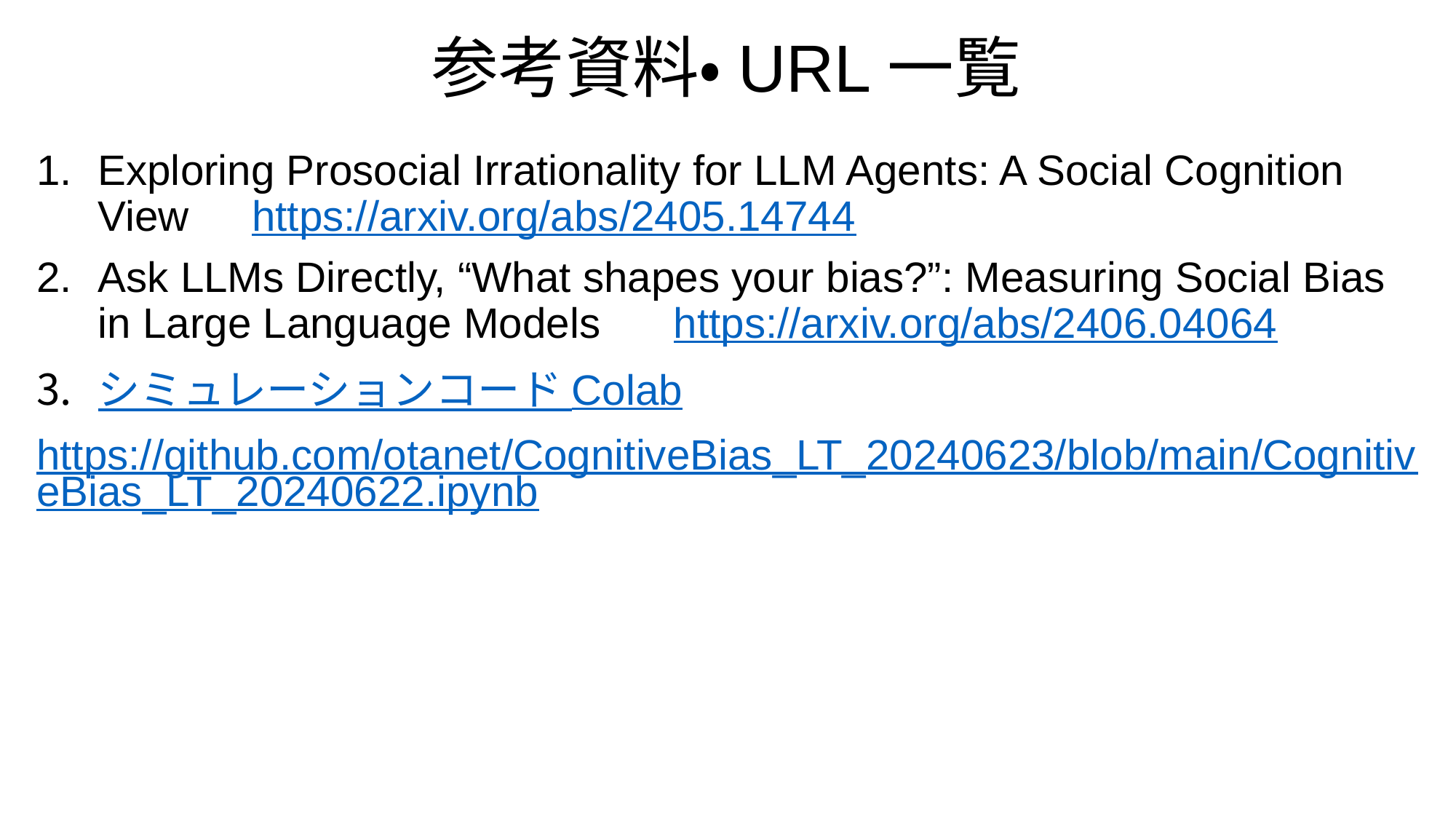

# 参考資料・URL一覧
Exploring Prosocial Irrationality for LLM Agents: A Social Cognition View　https://arxiv.org/abs/2405.14744
Ask LLMs Directly, “What shapes your bias?”: Measuring Social Bias in Large Language Models　 https://arxiv.org/abs/2406.04064
シミュレーションコード Colab
https://github.com/otanet/CognitiveBias_LT_20240623/blob/main/CognitiveBias_LT_20240622.ipynb